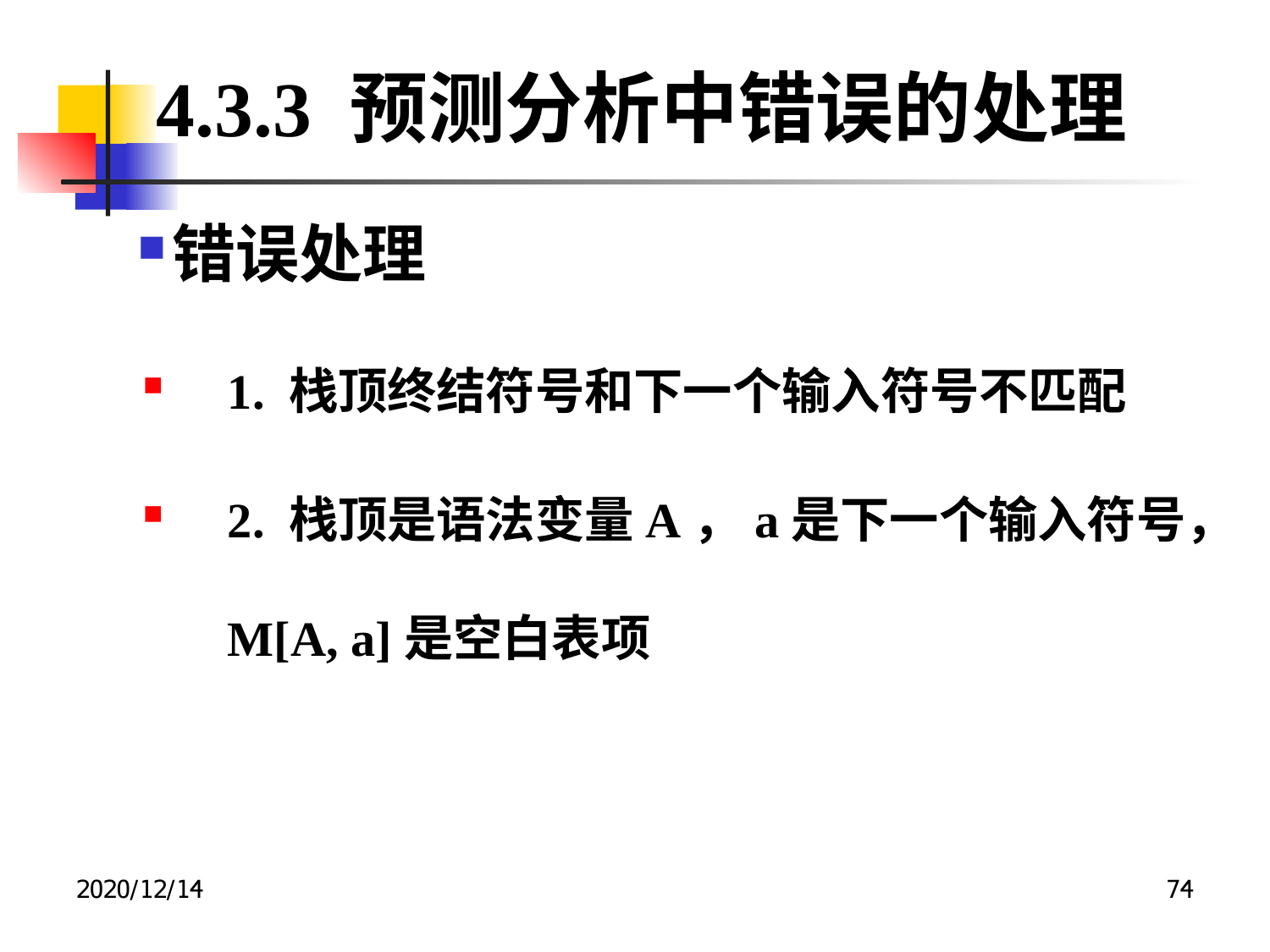

4.3.3 预测分析中错误的处理
错误处理
1. 栈顶终结符号和下一个输入符号不匹配
2. 栈顶是语法变量A，a是下一个输入符号，M[A, a]是空白表项

2020/12/14
74